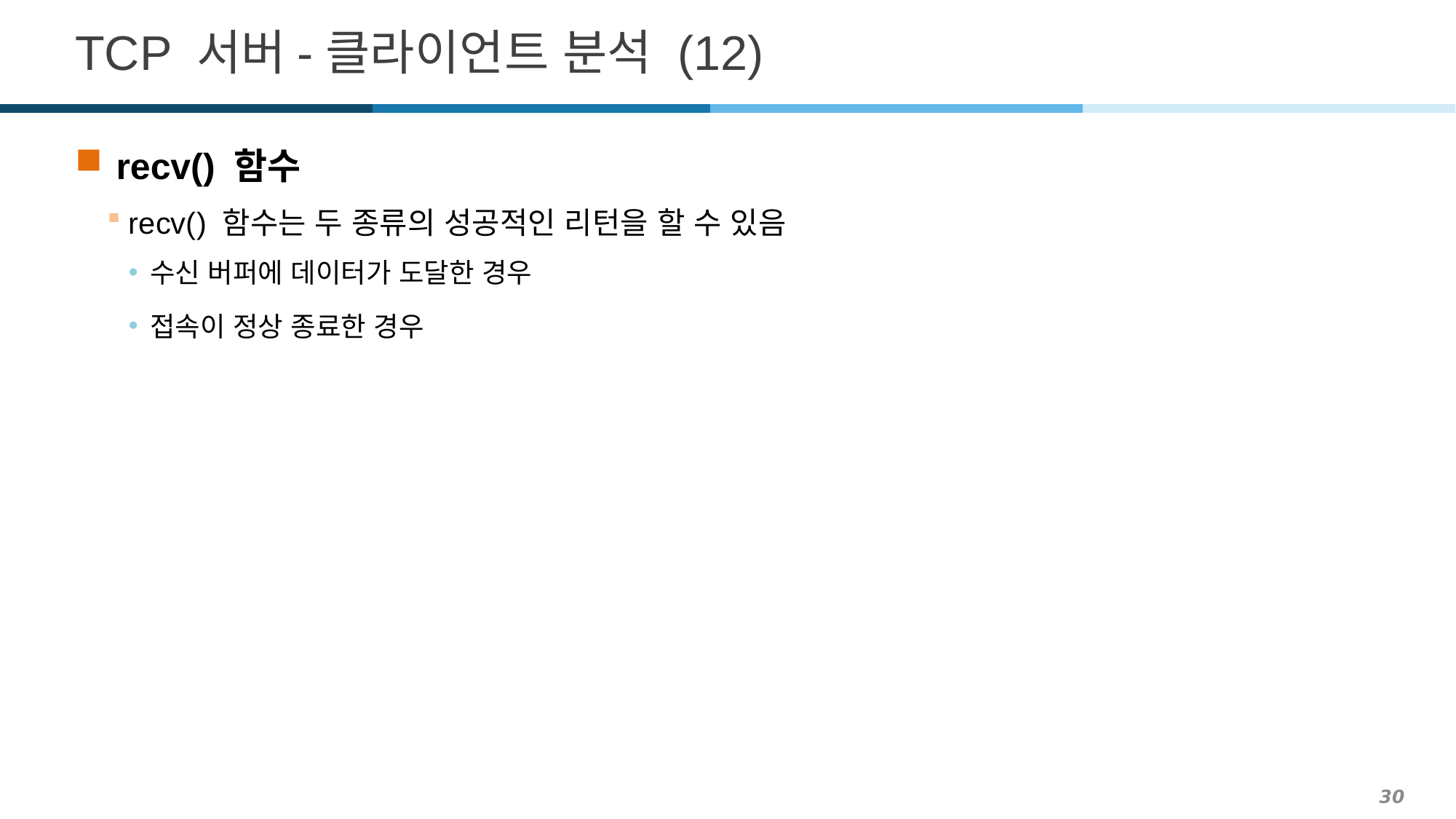

# TCP 서버-클라이언트 분석 (12)
recv() 함수
recv() 함수는 두 종류의 성공적인 리턴을 할 수 있음
수신 버퍼에 데이터가 도달한 경우
접속이 정상 종료한 경우